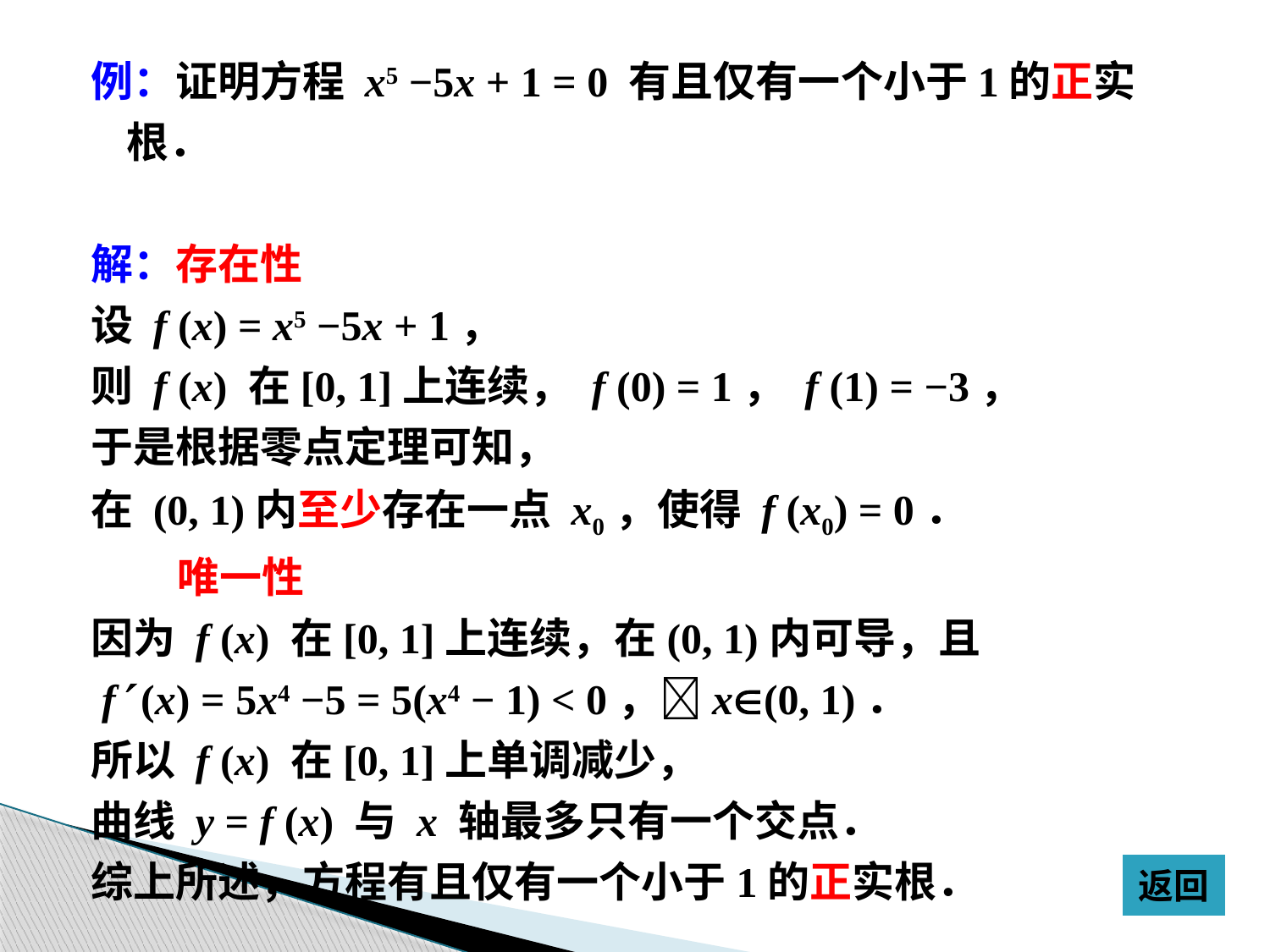

例：证明方程 x5 −5x + 1 = 0 有且仅有一个小于1的正实根．

解：存在性
设 f (x) = x5 −5x + 1，
则 f (x) 在[0, 1]上连续， f (0) = 1， f (1) = −3，
于是根据零点定理可知，
在 (0, 1)内至少存在一点 x0，使得 f (x0) = 0．
        唯一性
因为 f (x) 在[0, 1]上连续，在(0, 1)内可导，且
 f′ (x) = 5x4 −5 = 5(x4 − 1) < 0，∀x∈(0, 1)．
所以 f (x) 在[0, 1]上单调减少，
曲线 y = f (x) 与 x 轴最多只有一个交点．
综上所述，方程有且仅有一个小于1的正实根．
返回